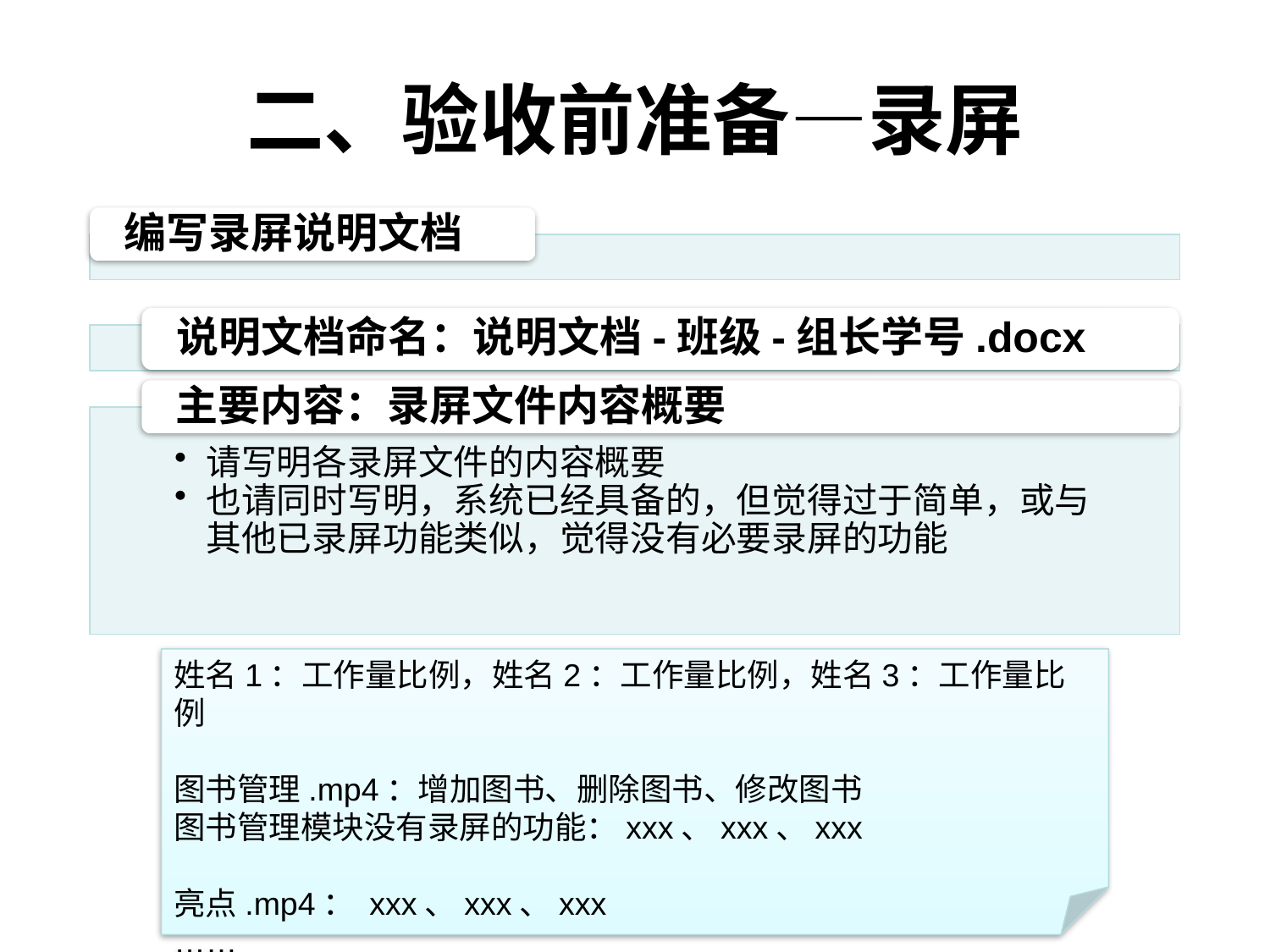

# 二、验收前准备—录屏
编写录屏说明文档

说明文档命名：说明文档-班级-组长学号.docx
请写明各录屏文件的内容概要
也请同时写明，系统已经具备的，但觉得过于简单，或与其他已录屏功能类似，觉得没有必要录屏的功能
主要内容：录屏文件内容概要
姓名1：工作量比例，姓名2：工作量比例，姓名3：工作量比例

图书管理.mp4：增加图书、删除图书、修改图书
图书管理模块没有录屏的功能：xxx、xxx、xxx

亮点.mp4： xxx、xxx、xxx
……